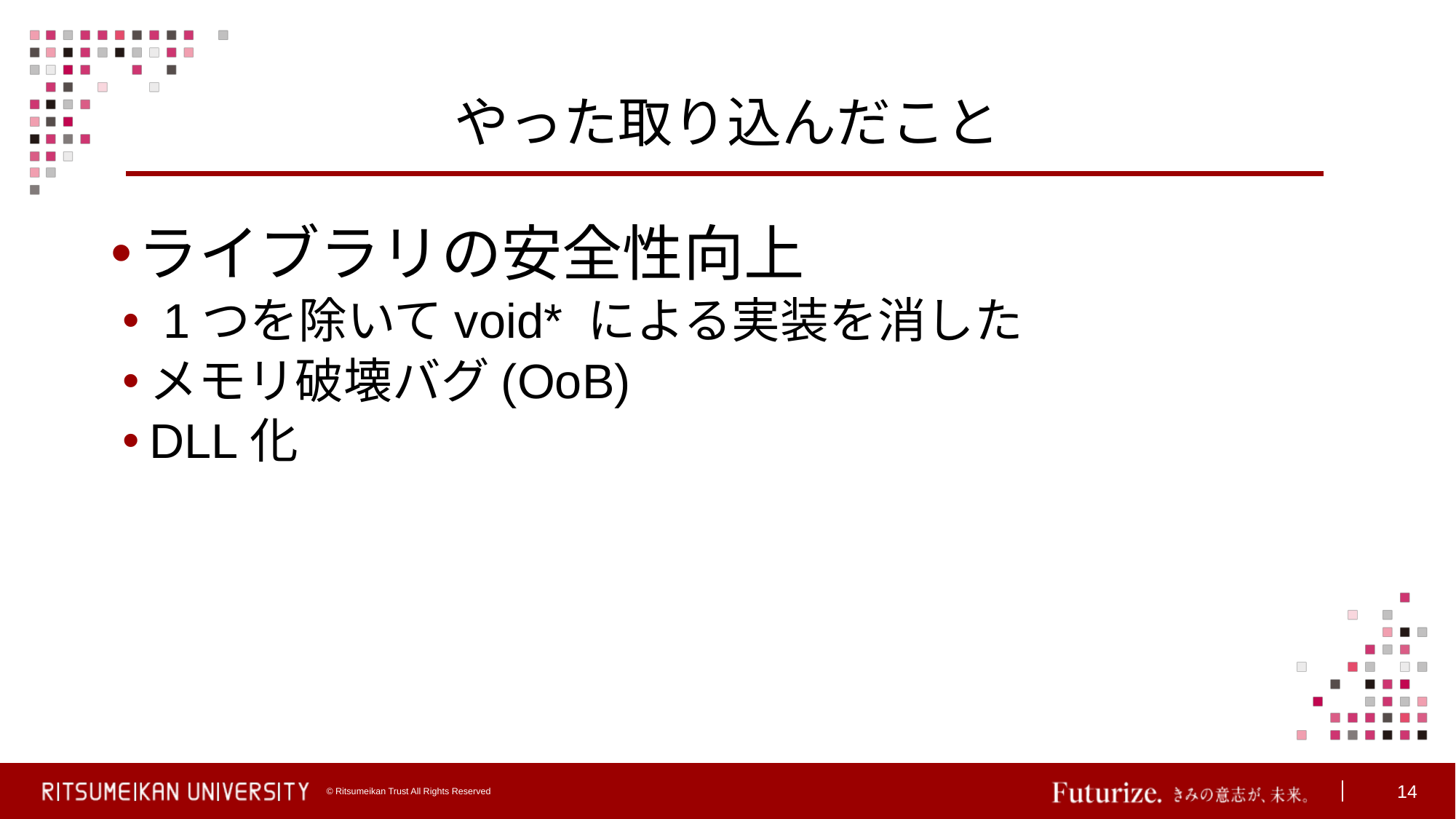

# やった取り込んだこと
ライブラリの安全性向上
 1つを除いてvoid* による実装を消した
メモリ破壊バグ(OoB)
DLL化